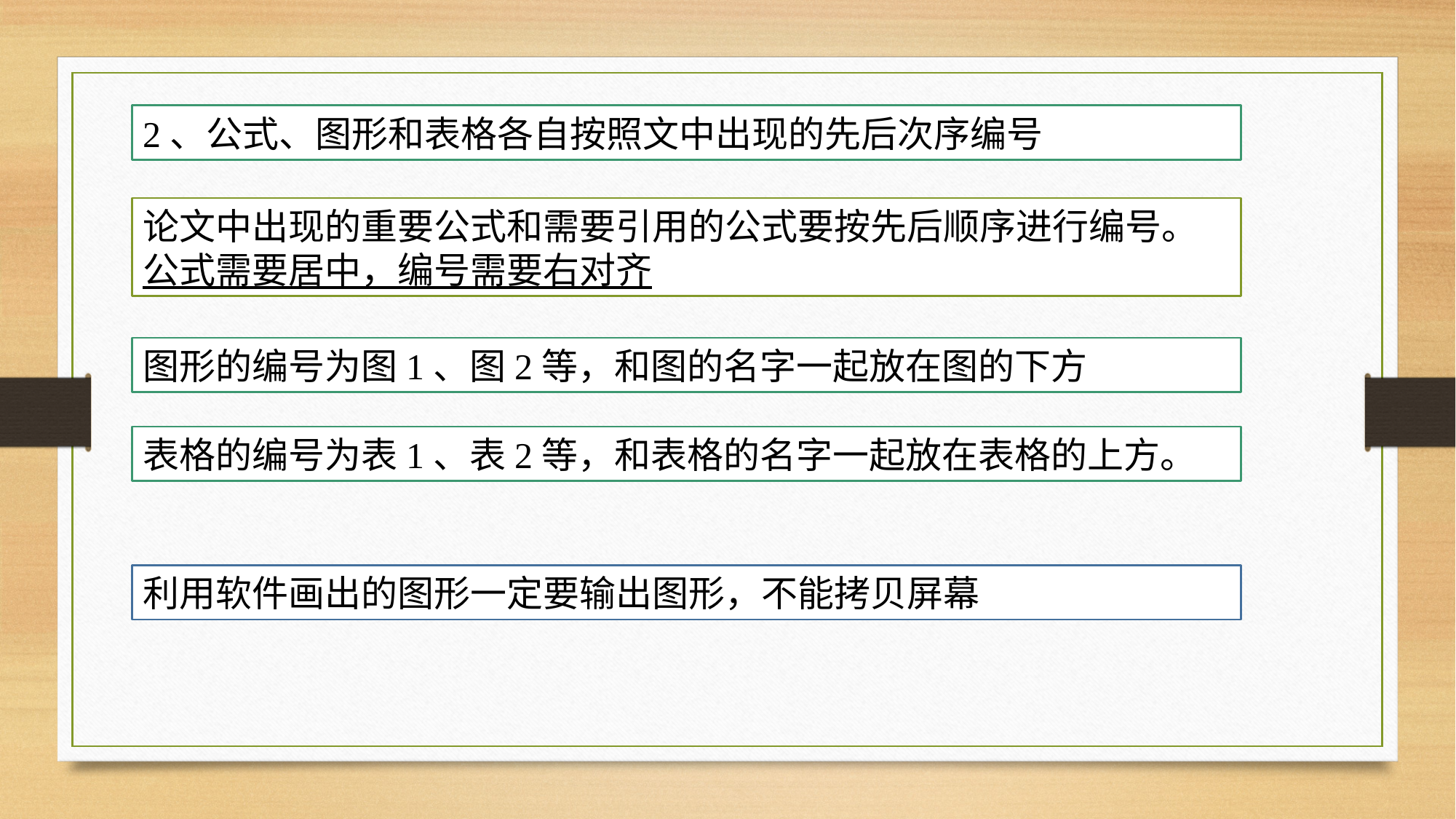

2、公式、图形和表格各自按照文中出现的先后次序编号
论文中出现的重要公式和需要引用的公式要按先后顺序进行编号。公式需要居中，编号需要右对齐
图形的编号为图1、图2等，和图的名字一起放在图的下方
表格的编号为表1、表2等，和表格的名字一起放在表格的上方。
利用软件画出的图形一定要输出图形，不能拷贝屏幕